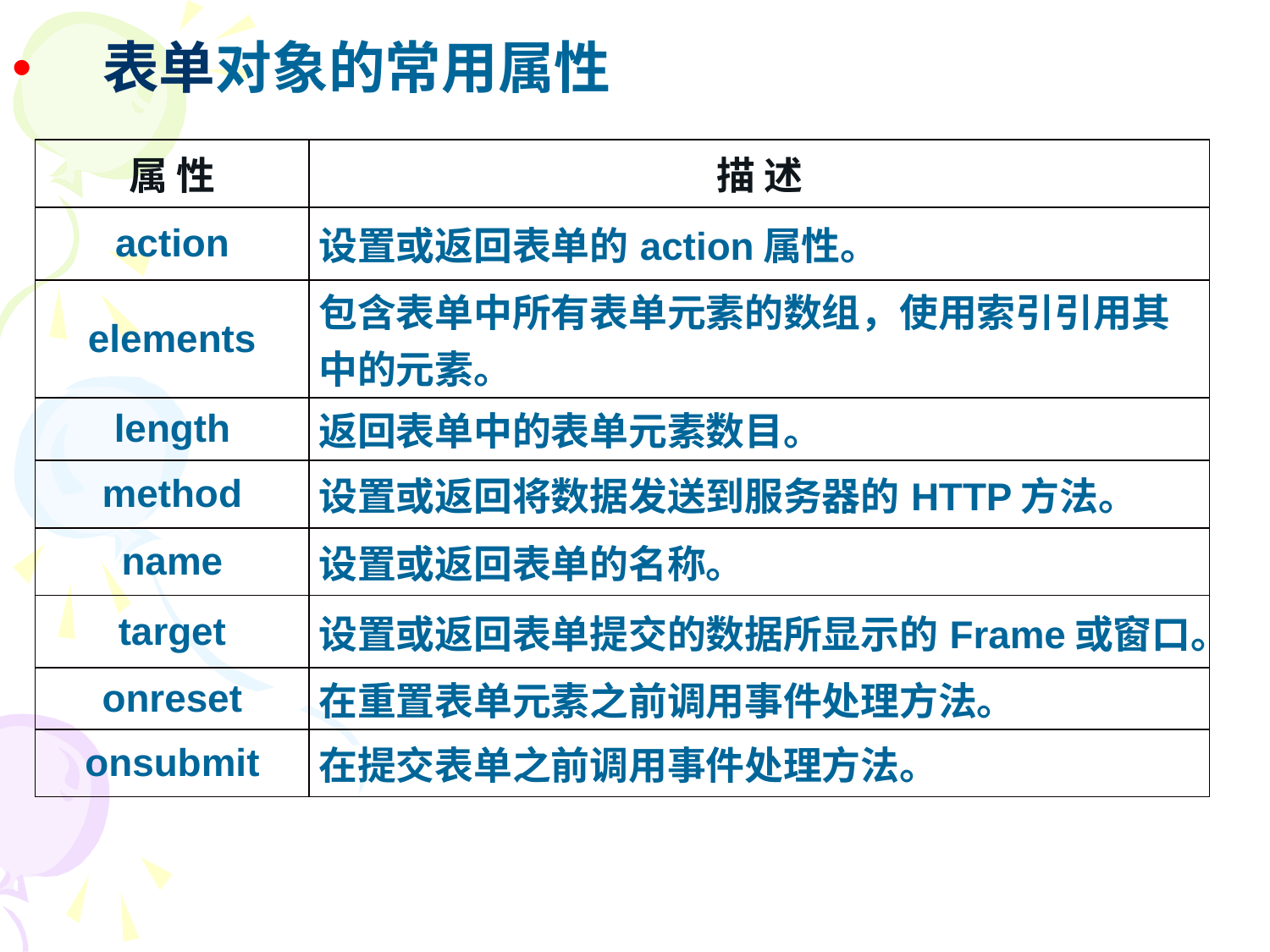

# 表单对象的常用属性
| 属 性 | 描 述 |
| --- | --- |
| action | 设置或返回表单的action属性。 |
| elements | 包含表单中所有表单元素的数组，使用索引引用其中的元素。 |
| length | 返回表单中的表单元素数目。 |
| method | 设置或返回将数据发送到服务器的HTTP方法。 |
| name | 设置或返回表单的名称。 |
| target | 设置或返回表单提交的数据所显示的Frame或窗口。 |
| onreset | 在重置表单元素之前调用事件处理方法。 |
| onsubmit | 在提交表单之前调用事件处理方法。 |